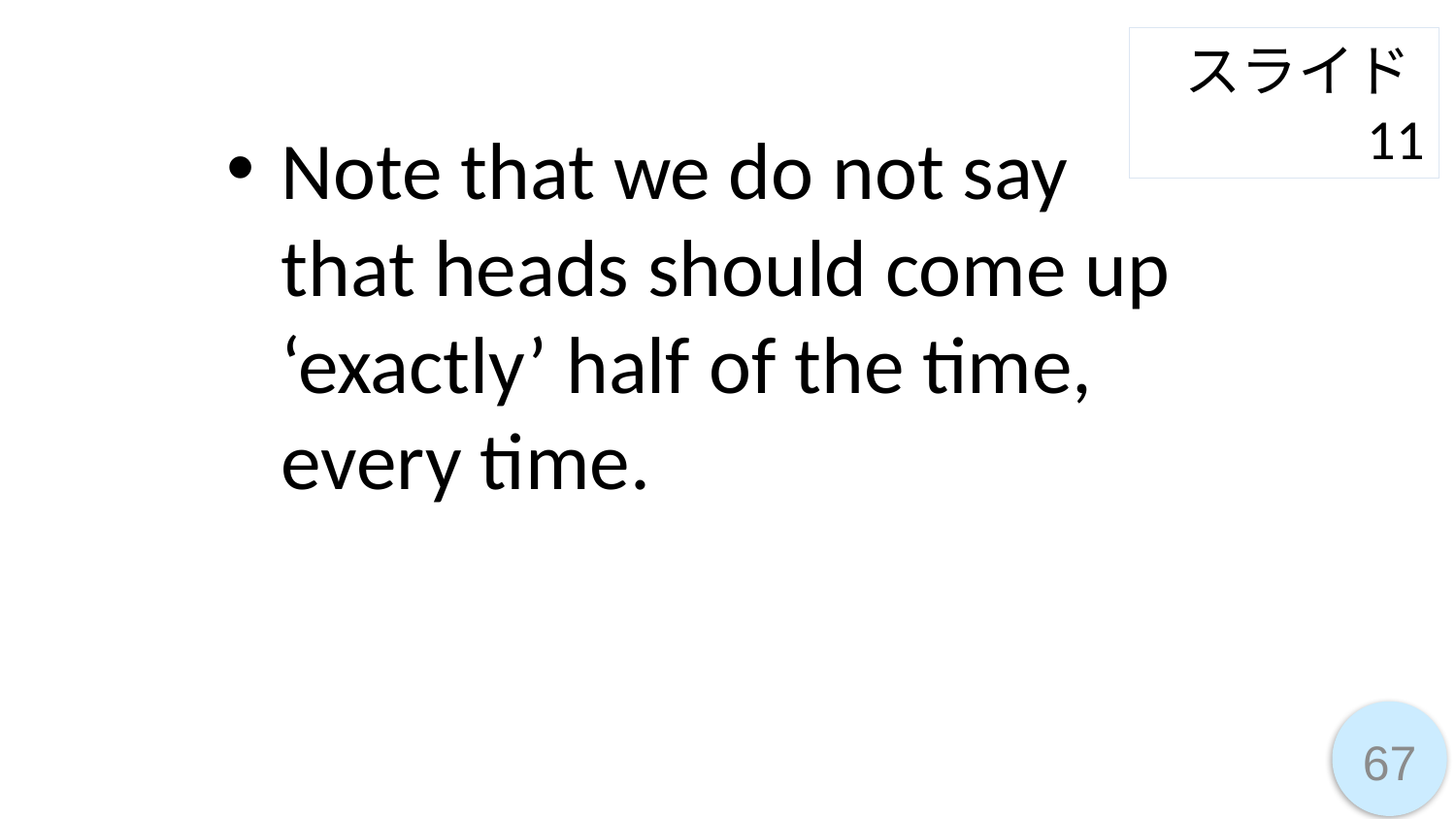

スライド11
Note that we do not say that heads should come up ‘exactly’ half of the time, every time.
67